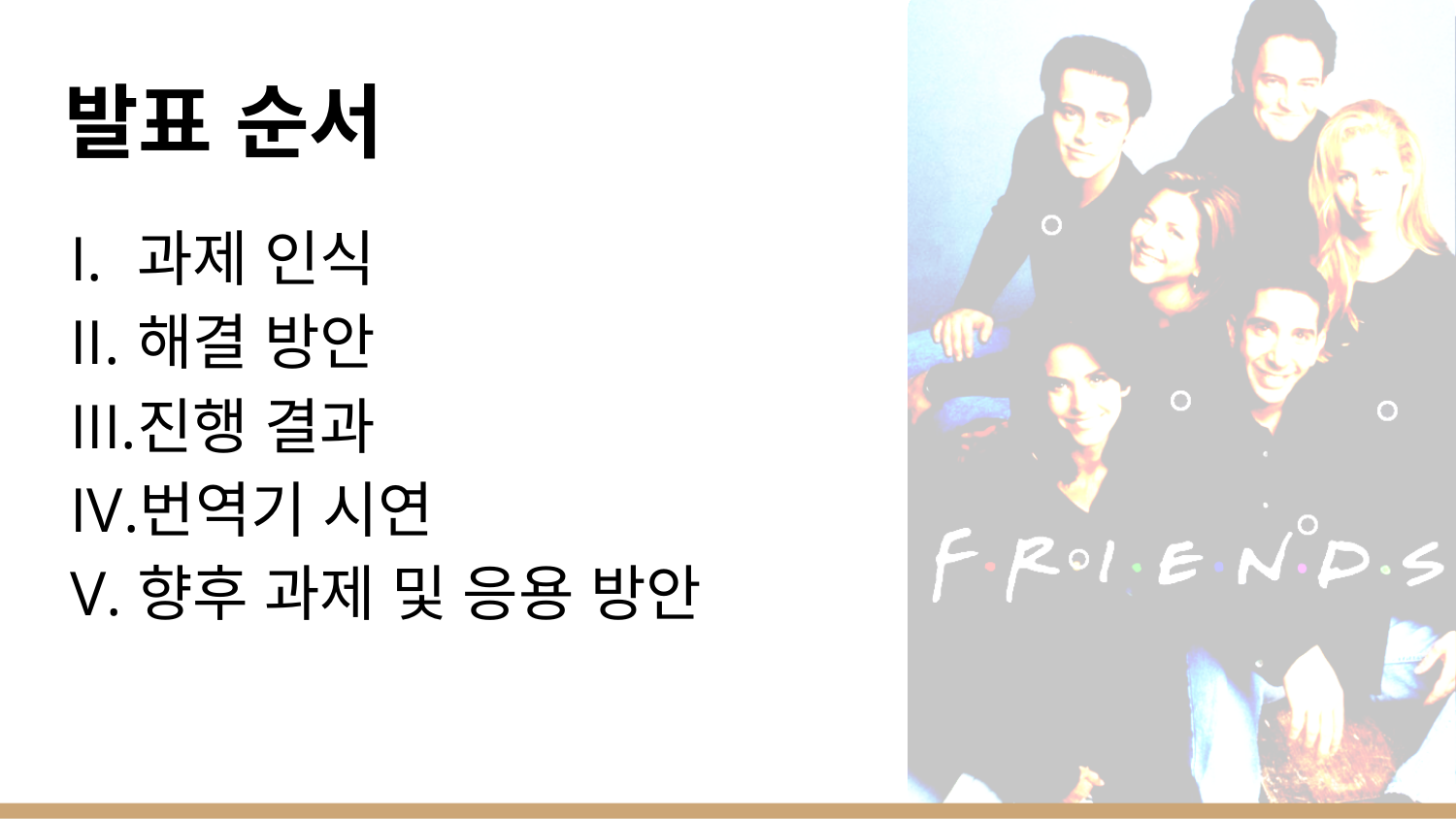

# 발표 순서
과제 인식
해결 방안
진행 결과
번역기 시연
향후 과제 및 응용 방안